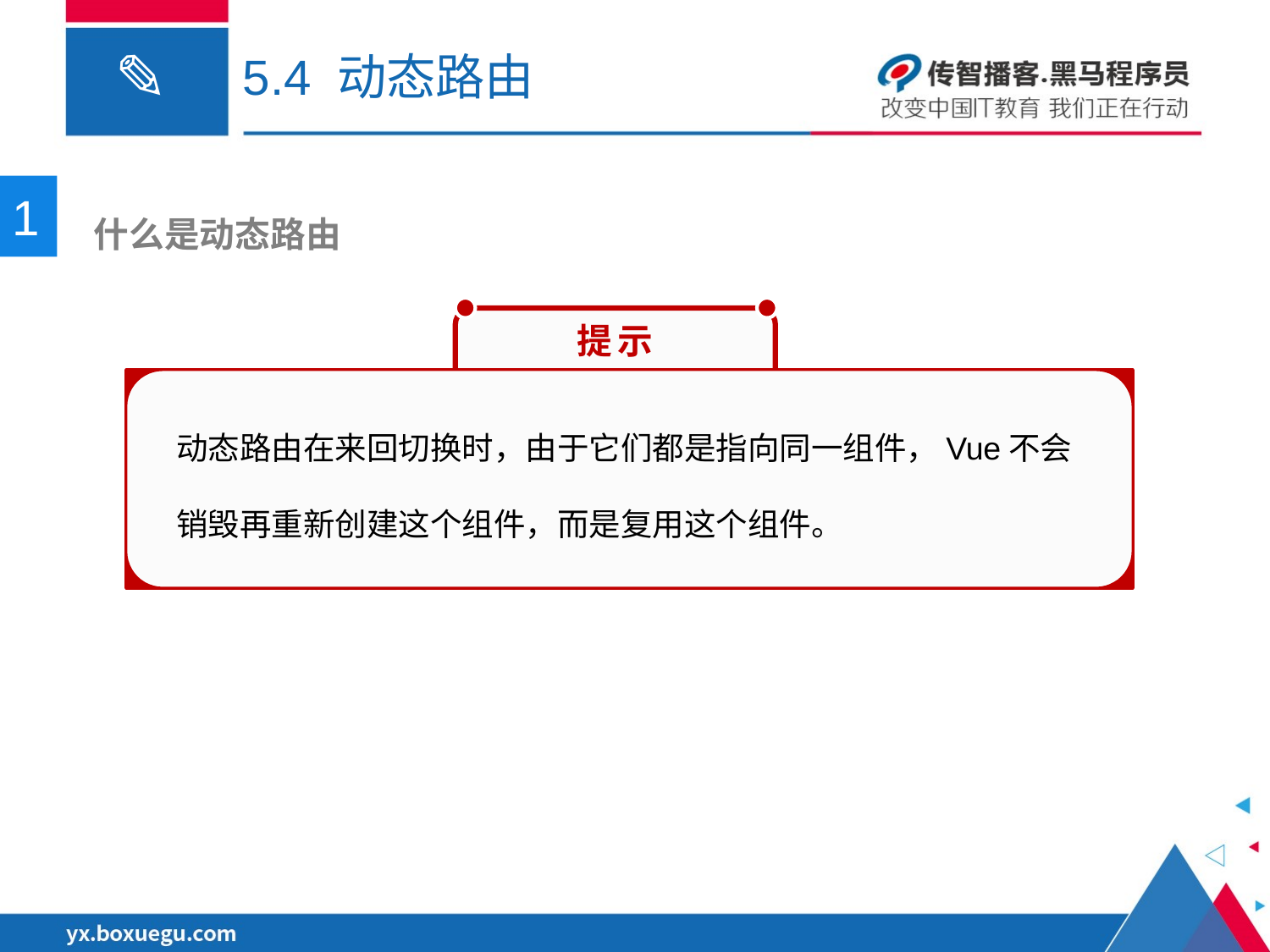

# 5.4 动态路由

1
  什么是动态路由

　提示

动态路由在来回切换时，由于它们都是指向同一组件，Vue不会销毁再重新创建这个组件，而是复用这个组件。